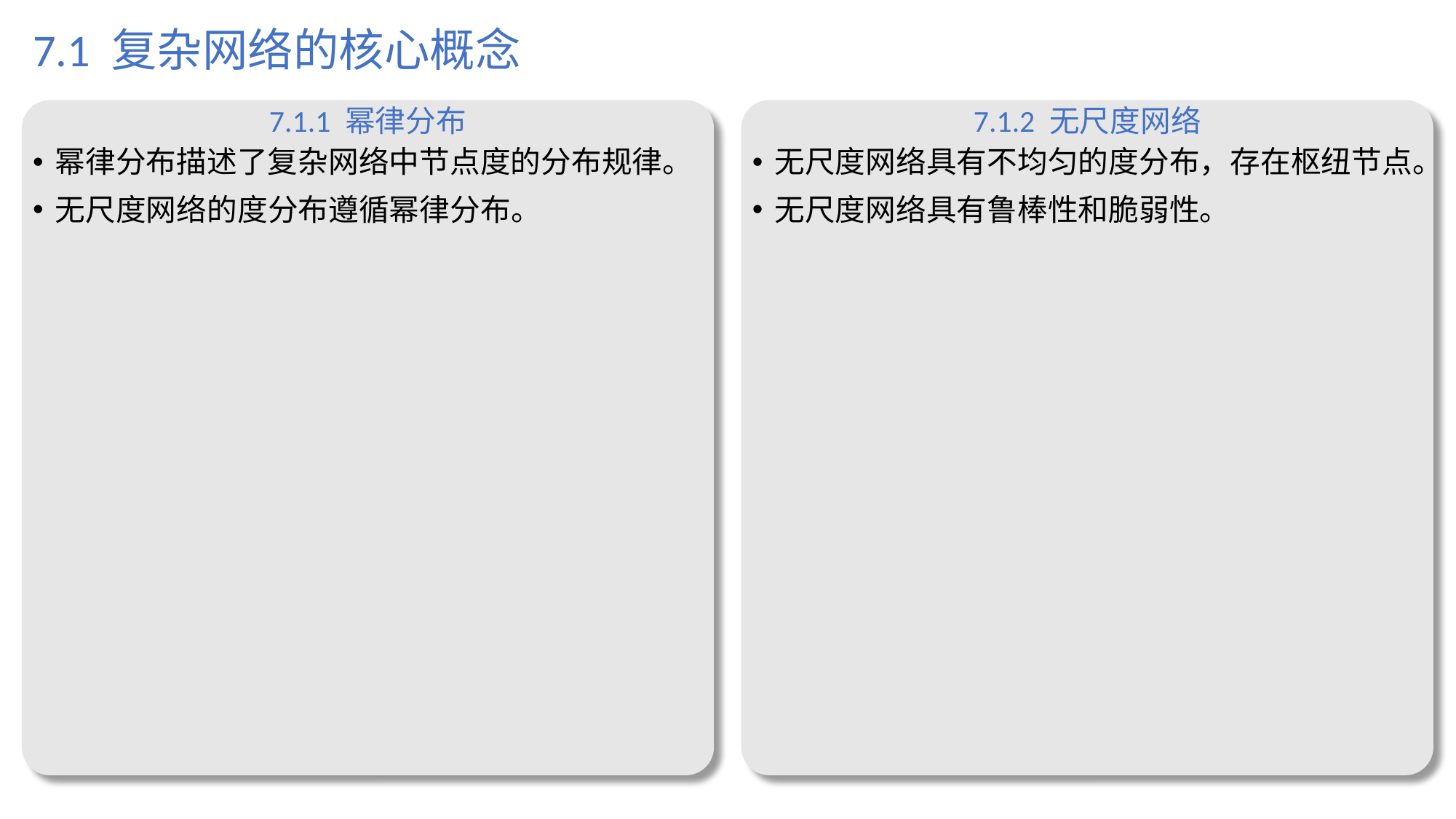

# 7.1 复杂网络的核心概念

7.1.1 幂律分布

7.1.2 无尺度网络
幂律分布描述了复杂网络中节点度的分布规律。
无尺度网络的度分布遵循幂律分布。
无尺度网络具有不均匀的度分布，存在枢纽节点。
无尺度网络具有鲁棒性和脆弱性。